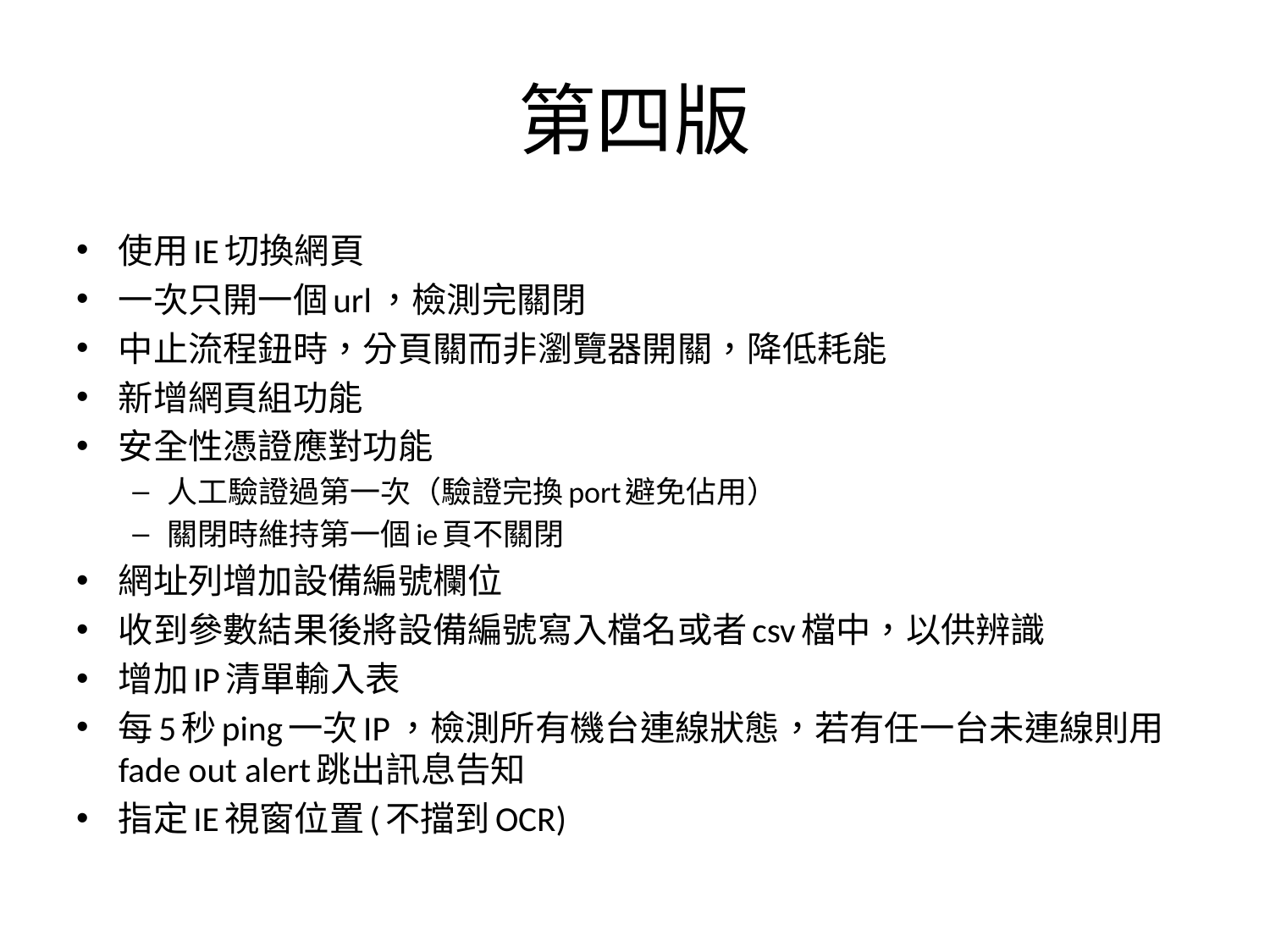

# 第四版
使用IE切換網頁
一次只開一個url，檢測完關閉
中止流程鈕時，分頁關而非瀏覽器開關，降低耗能
新增網頁組功能
安全性憑證應對功能
人工驗證過第一次（驗證完換port避免佔用）
關閉時維持第一個ie頁不關閉
網址列增加設備編號欄位
收到參數結果後將設備編號寫入檔名或者csv檔中，以供辨識
增加IP清單輸入表
每5秒ping一次IP，檢測所有機台連線狀態，若有任一台未連線則用fade out alert跳出訊息告知
指定IE視窗位置(不擋到OCR)